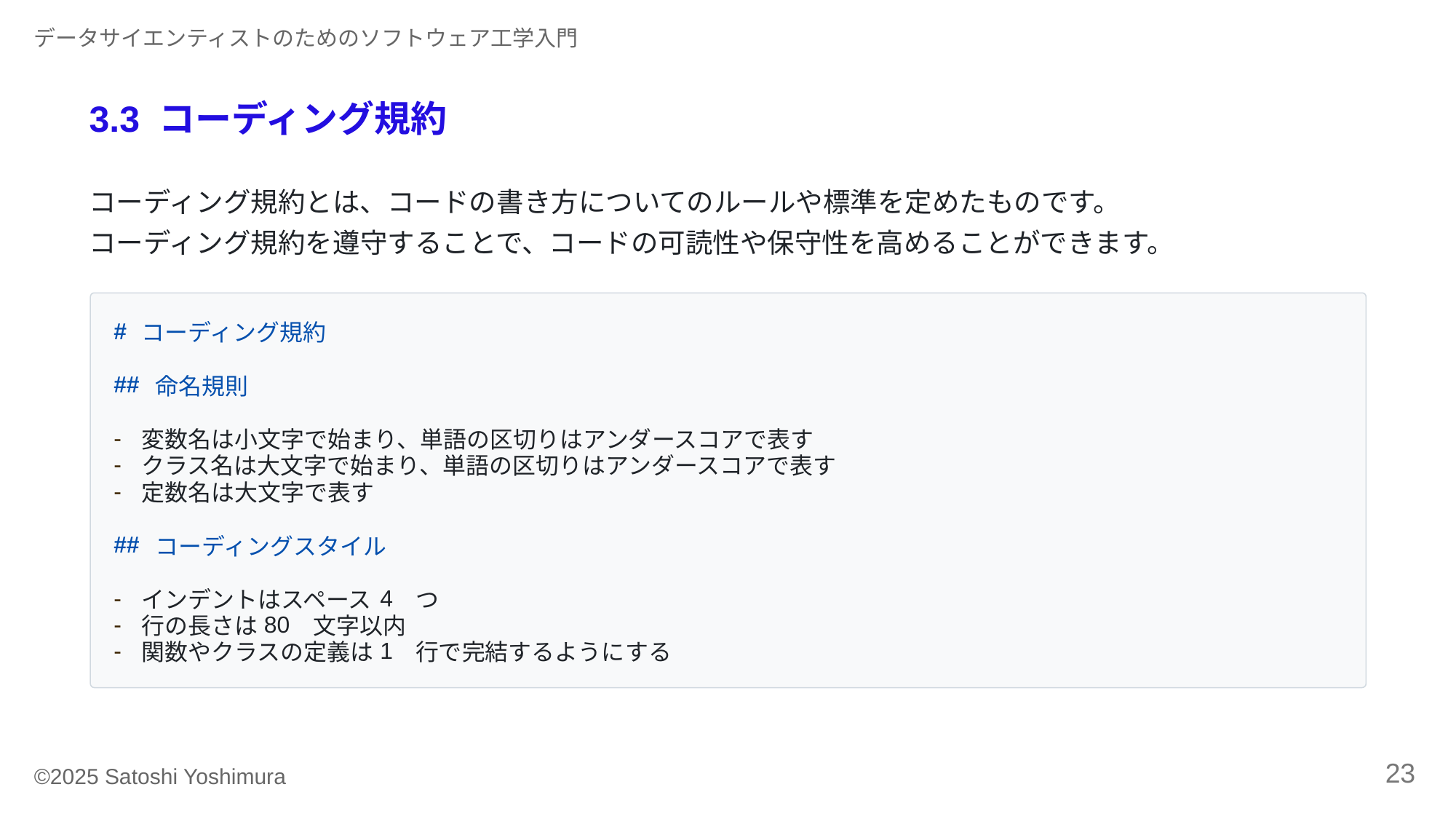

データサイエンティストのためのソフトウェア⼯学⼊⾨
3.3 コーディング規約
コーディング規約とは、コードの書き⽅についてのルールや標準を定めたものです。
コーディング規約を遵守することで、コードの可読性や保守性を⾼めることができます。

#
コーディング規約
##
命名規則
-
変数名は小文字で始まり、単語の区切りはアンダースコアで表す
-
クラス名は大文字で始まり、単語の区切りはアンダースコアで表す
-
定数名は大文字で表す
##
コーディングスタイル
-
 4
インデントはスペース
つ
-
 80
行の長さは
文字以内
-
 1
関数やクラスの定義は
行で完結するようにする
23
©2025 Satoshi Yoshimura